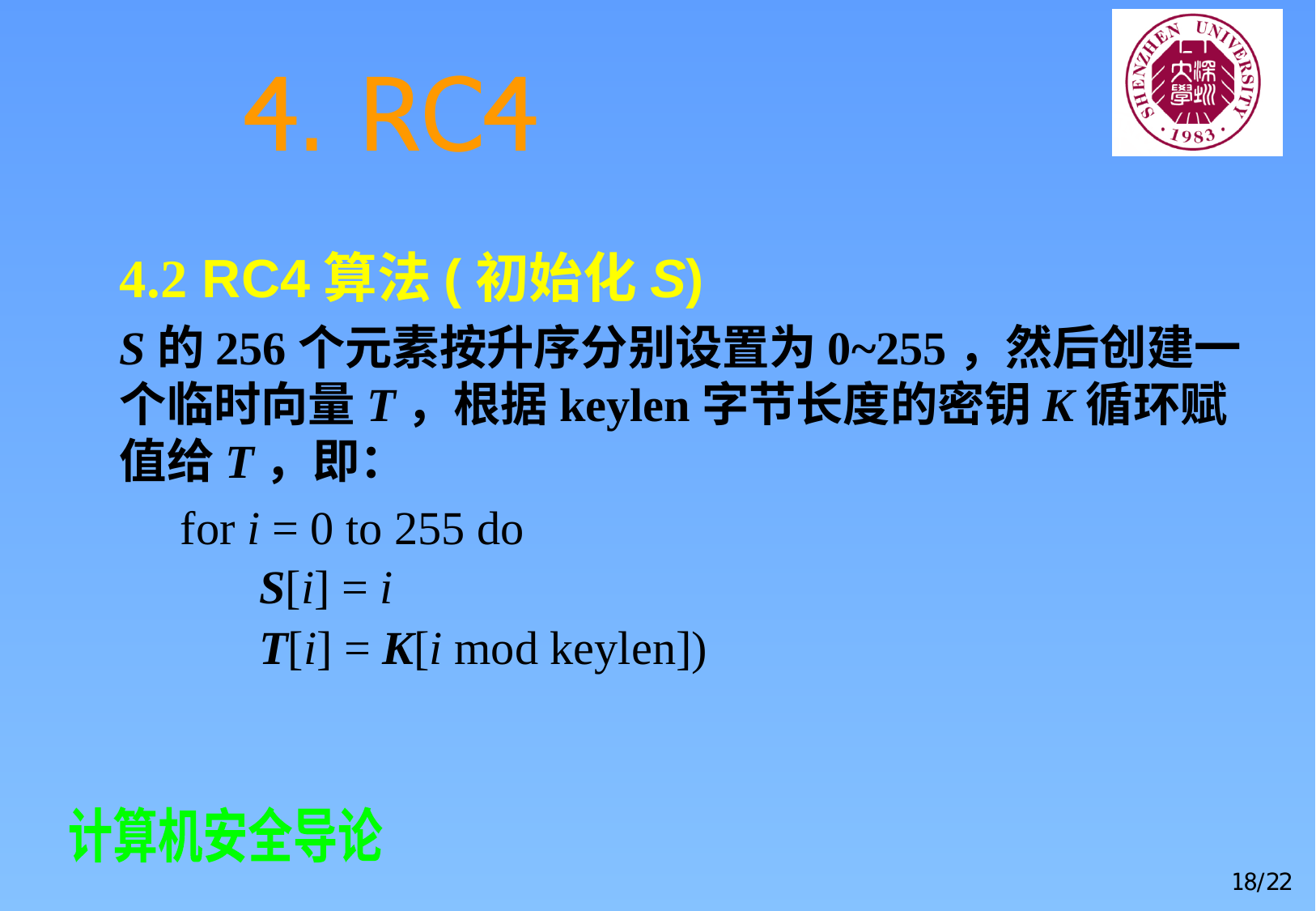

# 4. RC4
4.2 RC4算法(初始化S)
S的256个元素按升序分别设置为0~255，然后创建一个临时向量T，根据keylen字节长度的密钥K循环赋值给T，即：
for i = 0 to 255 do
S[i] = i
T[i] = K[i mod keylen])

18/22